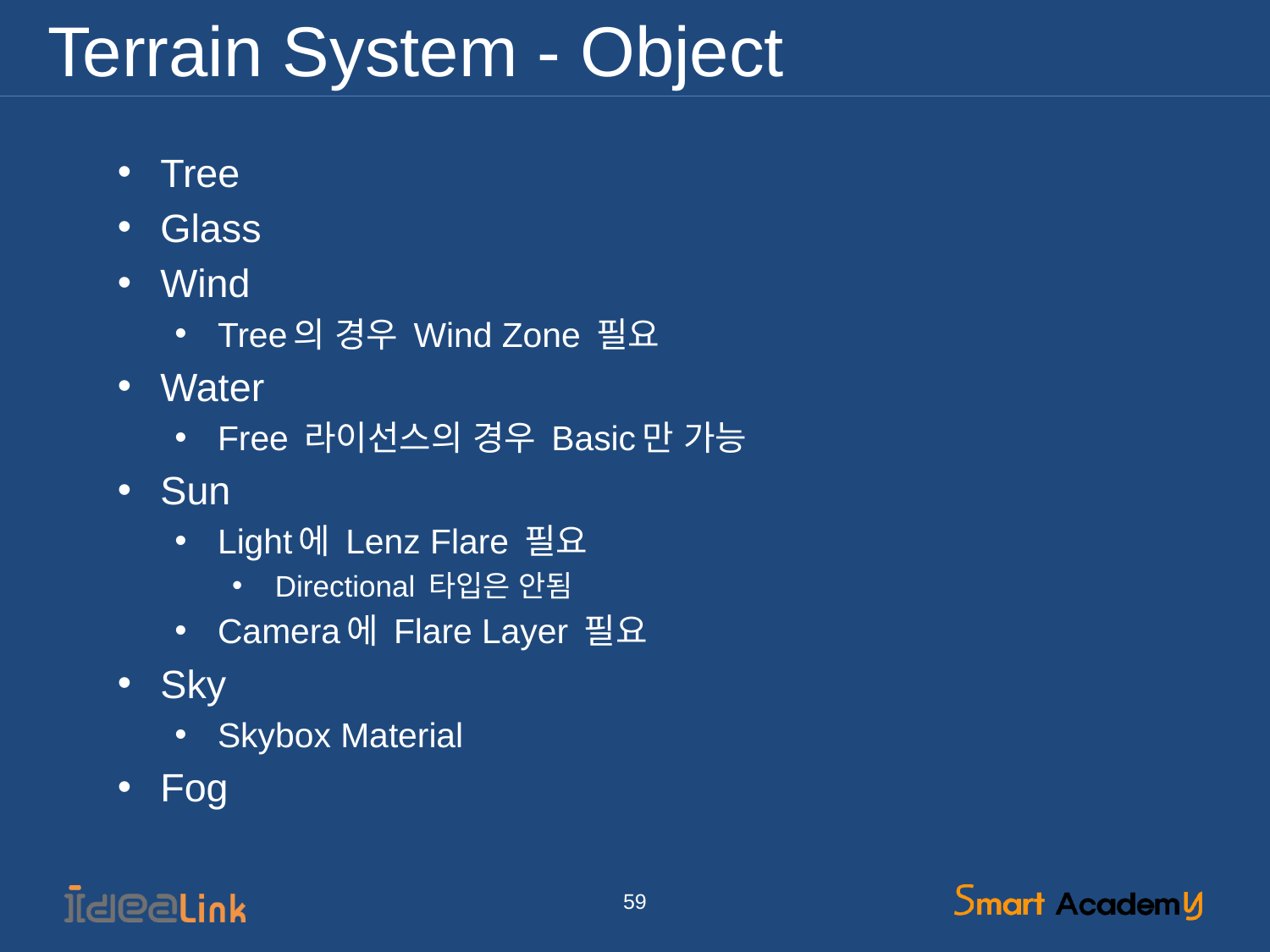

# Terrain System - Object
Tree
Glass
Wind
Tree의 경우 Wind Zone 필요
Water
Free 라이선스의 경우 Basic만 가능
Sun
Light에 Lenz Flare 필요
Directional 타입은 안됨
Camera에 Flare Layer 필요
Sky
Skybox Material
Fog
59